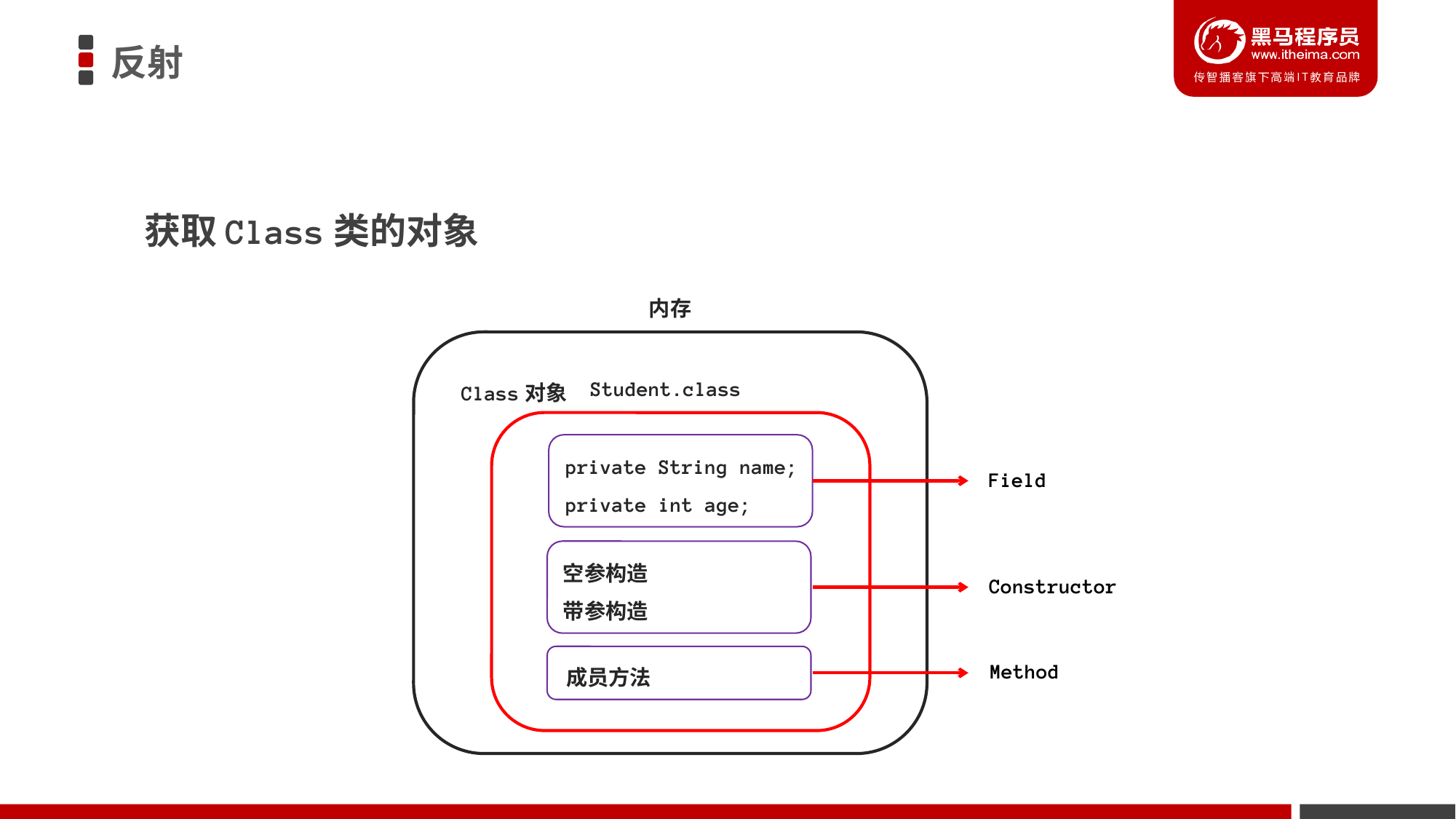

反射
获取Class类的对象
内存

Student.class
Class对象

private String name;
private int age;
Field

空参构造
带参构造
Constructor

成员方法
Method